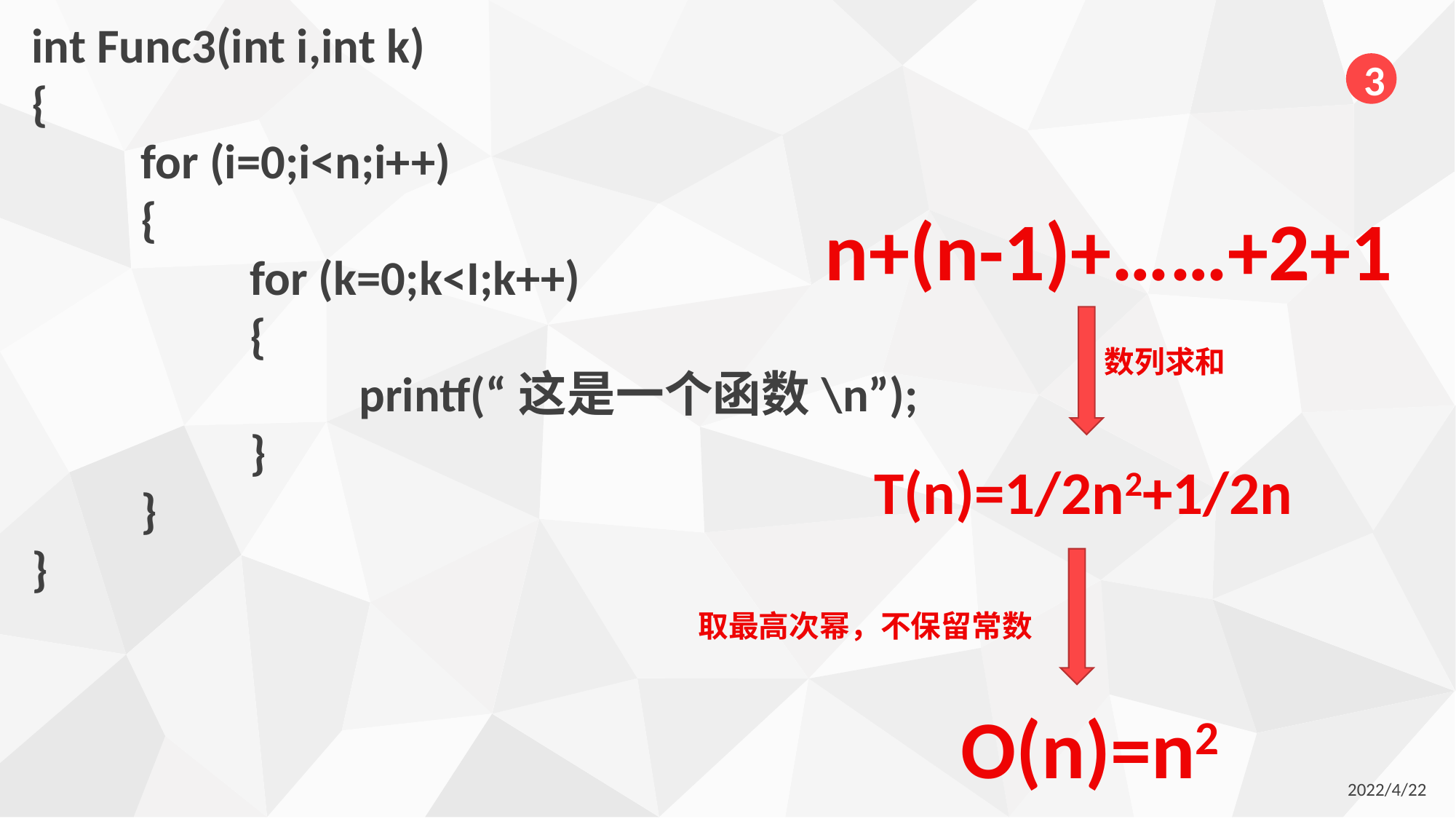

int Func3(int i,int k)
{
	for (i=0;i<n;i++)
	{
		for (k=0;k<I;k++)
		{
			printf(“这是一个函数\n”);
		}
	}
}
3
n+(n-1)+……+2+1

数列求和
T(n)=1/2n2+1/2n

取最高次幂，不保留常数
O(n)=n2
2022/4/22